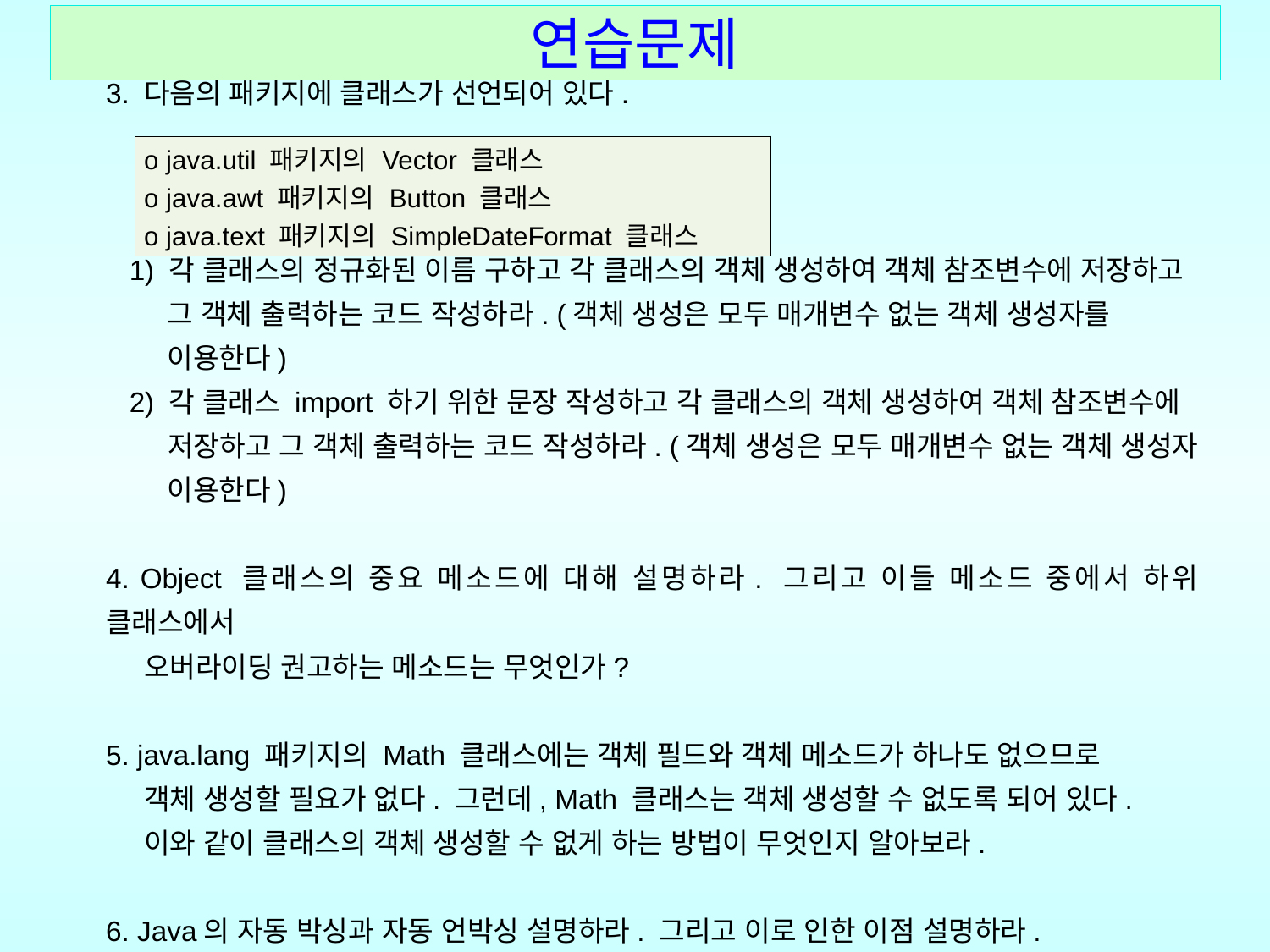

# 연습문제
3. 다음의 패키지에 클래스가 선언되어 있다.

   1) 각 클래스의 정규화된 이름 구하고 각 클래스의 객체 생성하여 객체 참조변수에 저장하고
       그 객체 출력하는 코드 작성하라. (객체 생성은 모두 매개변수 없는 객체 생성자를
       이용한다)
   2) 각 클래스 import 하기 위한 문장 작성하고 각 클래스의 객체 생성하여 객체 참조변수에
       저장하고 그 객체 출력하는 코드 작성하라. (객체 생성은 모두 매개변수 없는 객체 생성자
       이용한다)

4. Object 클래스의 중요 메소드에 대해 설명하라. 그리고 이들 메소드 중에서 하위 클래스에서
    오버라이딩 권고하는 메소드는 무엇인가?

5. java.lang 패키지의 Math 클래스에는 객체 필드와 객체 메소드가 하나도 없으므로
    객체 생성할 필요가 없다. 그런데, Math 클래스는 객체 생성할 수 없도록 되어 있다.
    이와 같이 클래스의 객체 생성할 수 없게 하는 방법이 무엇인지 알아보라.

6. Java의 자동 박싱과 자동 언박싱 설명하라. 그리고 이로 인한 이점 설명하라.
| o java.util 패키지의 Vector 클래스 o java.awt 패키지의 Button 클래스 o java.text 패키지의 SimpleDateFormat 클래스 |
| --- |